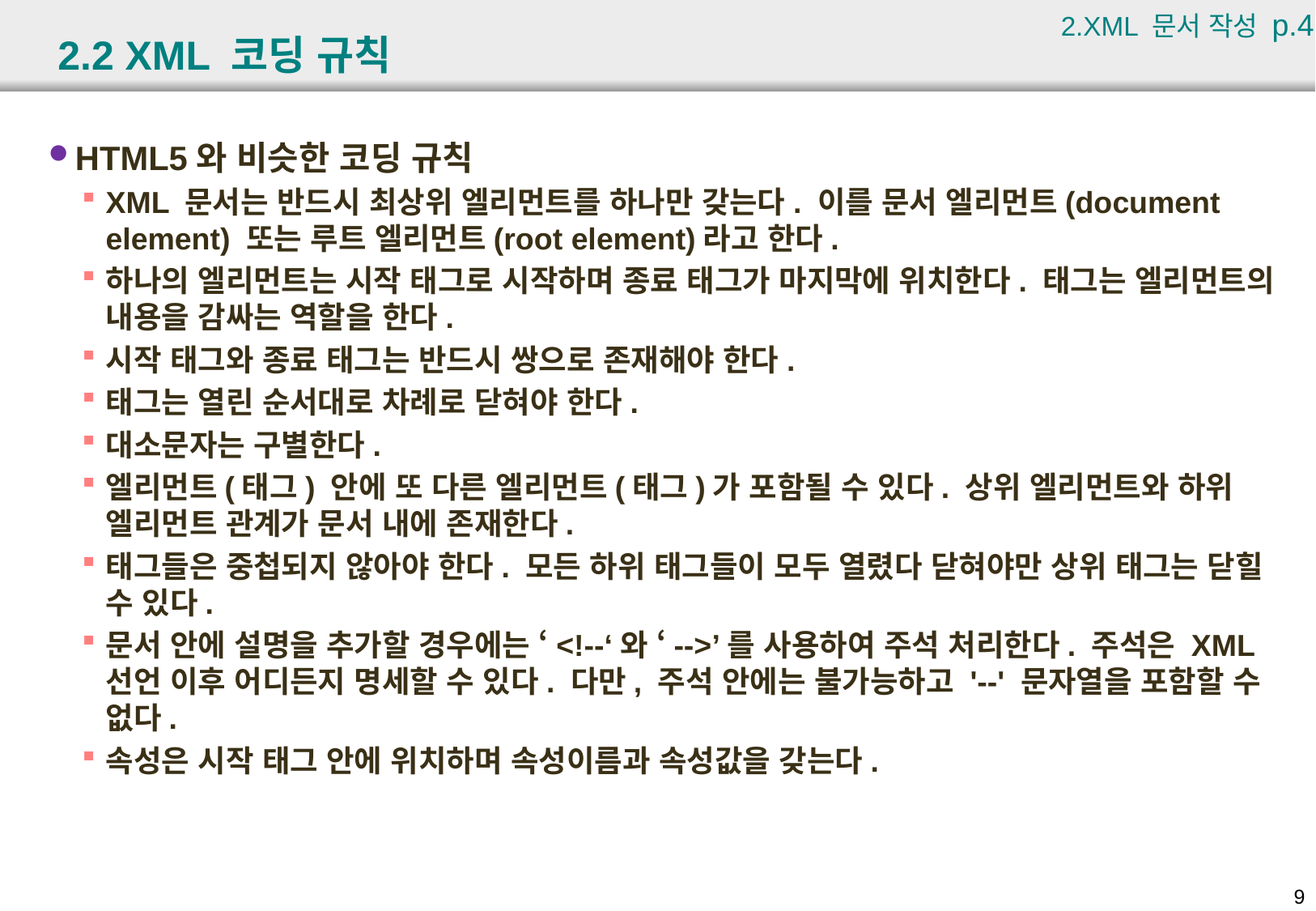

2.XML 문서 작성 p.415
# 2.2 XML 코딩 규칙
HTML5와 비슷한 코딩 규칙
XML 문서는 반드시 최상위 엘리먼트를 하나만 갖는다. 이를 문서 엘리먼트(document element) 또는 루트 엘리먼트(root element)라고 한다.
하나의 엘리먼트는 시작 태그로 시작하며 종료 태그가 마지막에 위치한다. 태그는 엘리먼트의 내용을 감싸는 역할을 한다.
시작 태그와 종료 태그는 반드시 쌍으로 존재해야 한다.
태그는 열린 순서대로 차례로 닫혀야 한다.
대소문자는 구별한다.
엘리먼트(태그) 안에 또 다른 엘리먼트(태그)가 포함될 수 있다. 상위 엘리먼트와 하위 엘리먼트 관계가 문서 내에 존재한다.
태그들은 중첩되지 않아야 한다. 모든 하위 태그들이 모두 열렸다 닫혀야만 상위 태그는 닫힐 수 있다.
문서 안에 설명을 추가할 경우에는 ‘<!--‘와 ‘-->’를 사용하여 주석 처리한다. 주석은 XML 선언 이후 어디든지 명세할 수 있다. 다만, 주석 안에는 불가능하고 '--' 문자열을 포함할 수 없다.
속성은 시작 태그 안에 위치하며 속성이름과 속성값을 갖는다.